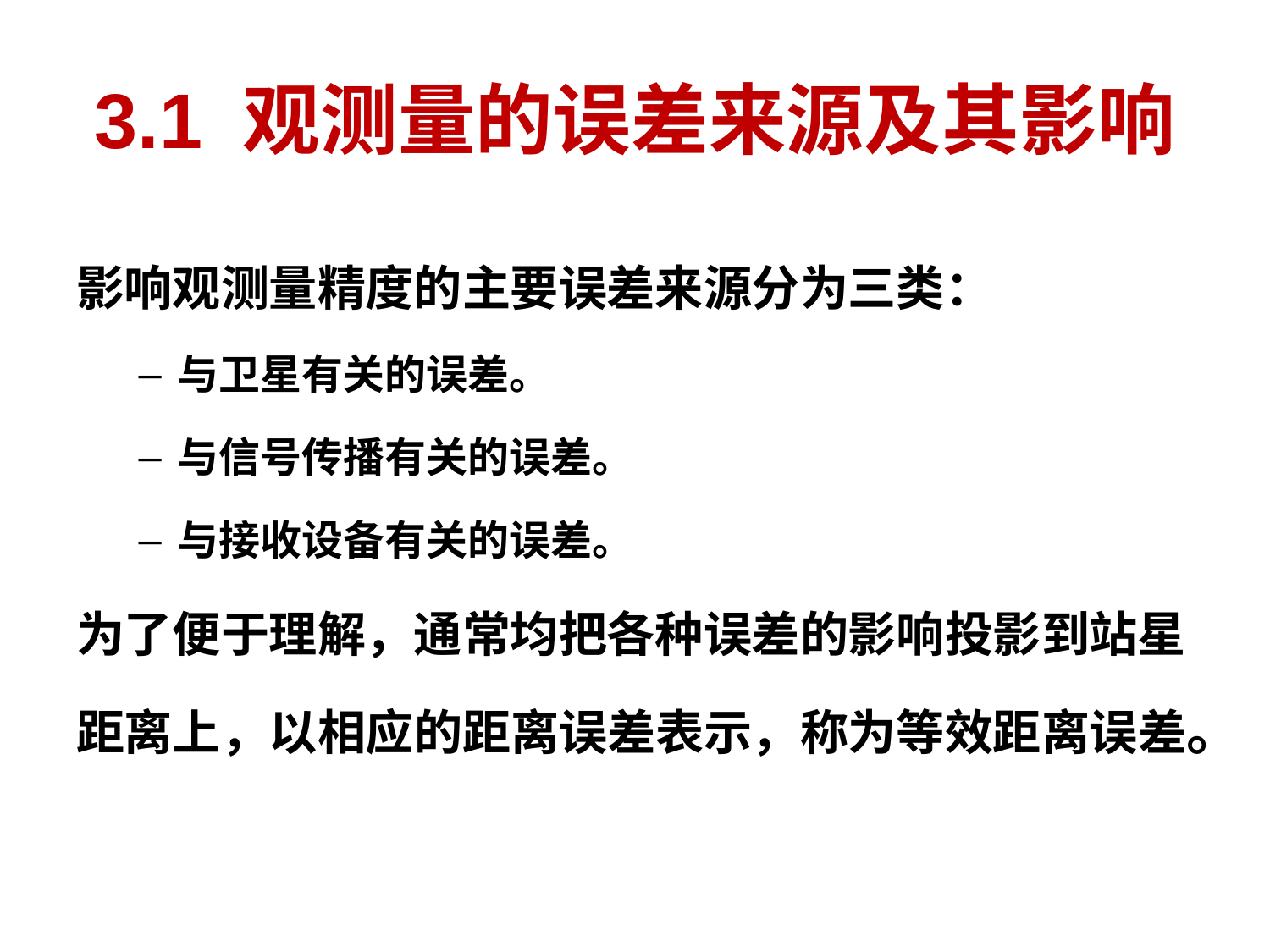

# 3.1 观测量的误差来源及其影响
影响观测量精度的主要误差来源分为三类：
与卫星有关的误差。
与信号传播有关的误差。
与接收设备有关的误差。
为了便于理解，通常均把各种误差的影响投影到站星距离上，以相应的距离误差表示，称为等效距离误差。